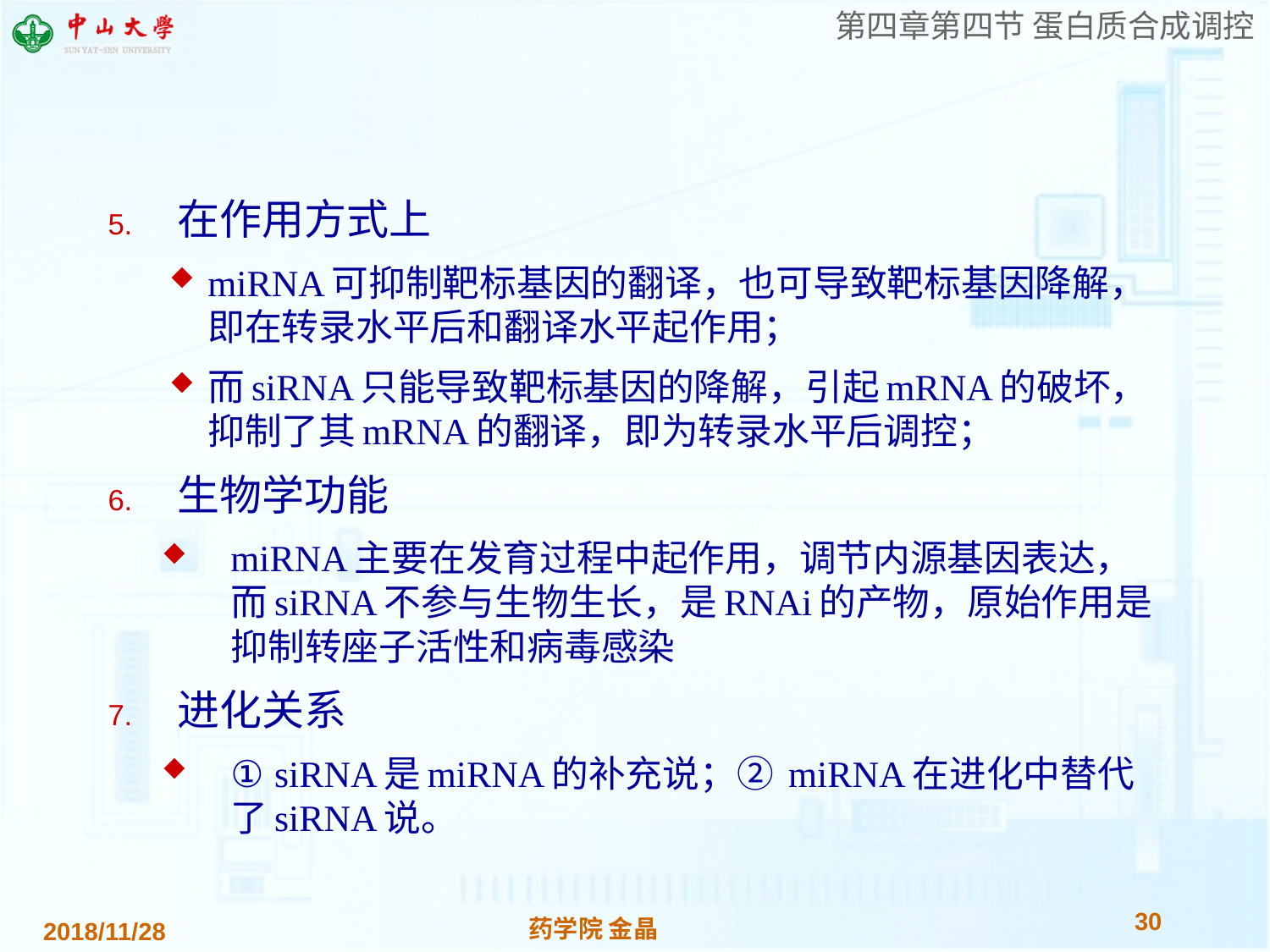

#
在作用方式上
miRNA可抑制靶标基因的翻译，也可导致靶标基因降解，即在转录水平后和翻译水平起作用；
而siRNA只能导致靶标基因的降解，引起mRNA的破坏，抑制了其mRNA的翻译，即为转录水平后调控；
生物学功能
miRNA主要在发育过程中起作用，调节内源基因表达，而siRNA不参与生物生长，是RNAi的产物，原始作用是抑制转座子活性和病毒感染
进化关系
① siRNA是miRNA的补充说；② miRNA在进化中替代了siRNA说。

30
药学院 金晶
2018/11/28